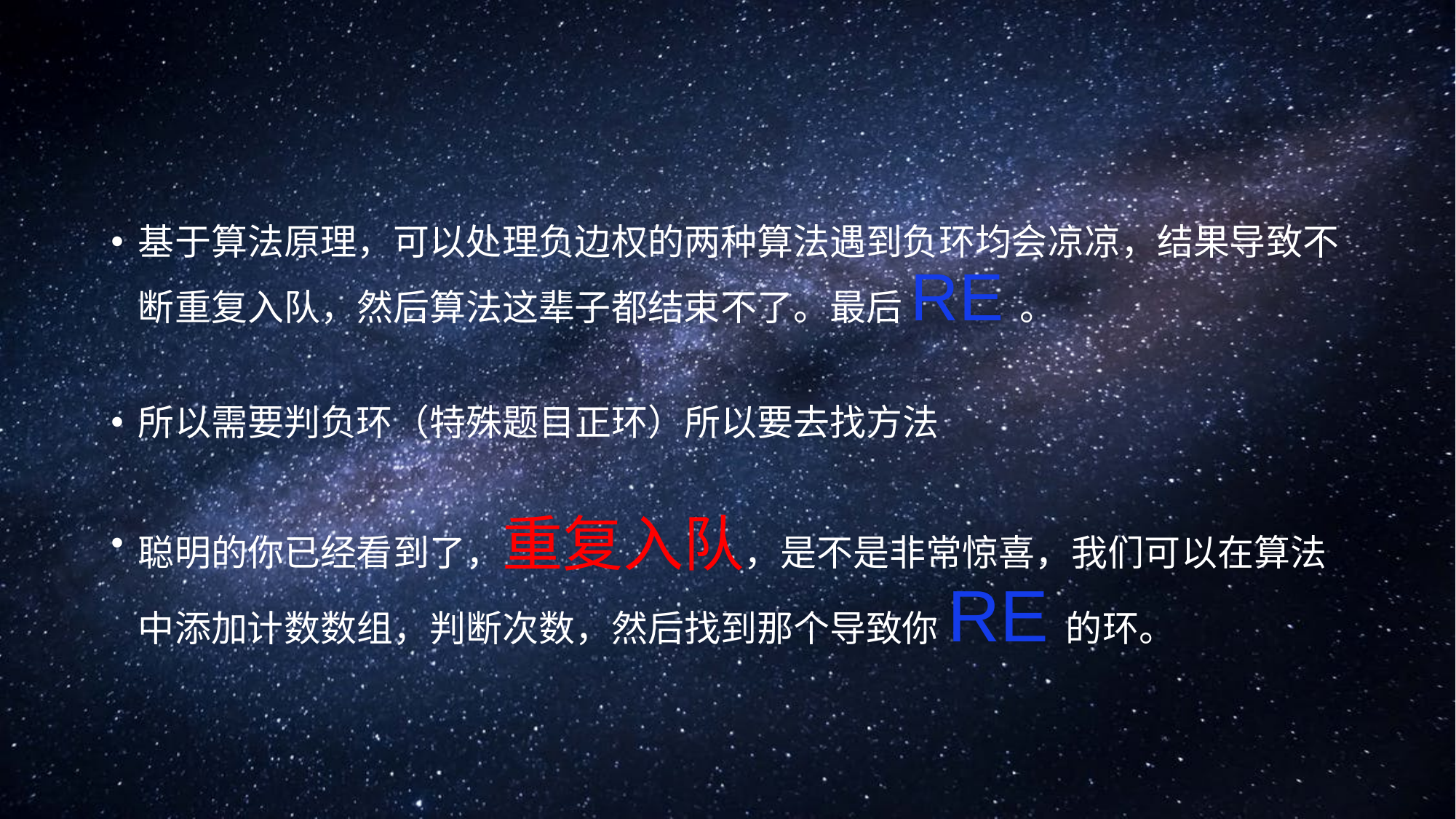

#
基于算法原理，可以处理负边权的两种算法遇到负环均会凉凉，结果导致不断重复入队，然后算法这辈子都结束不了。最后RE。

所以需要判负环（特殊题目正环）所以要去找方法

聪明的你已经看到了，重复入队，是不是非常惊喜，我们可以在算法中添加计数数组，判断次数，然后找到那个导致你RE的环。